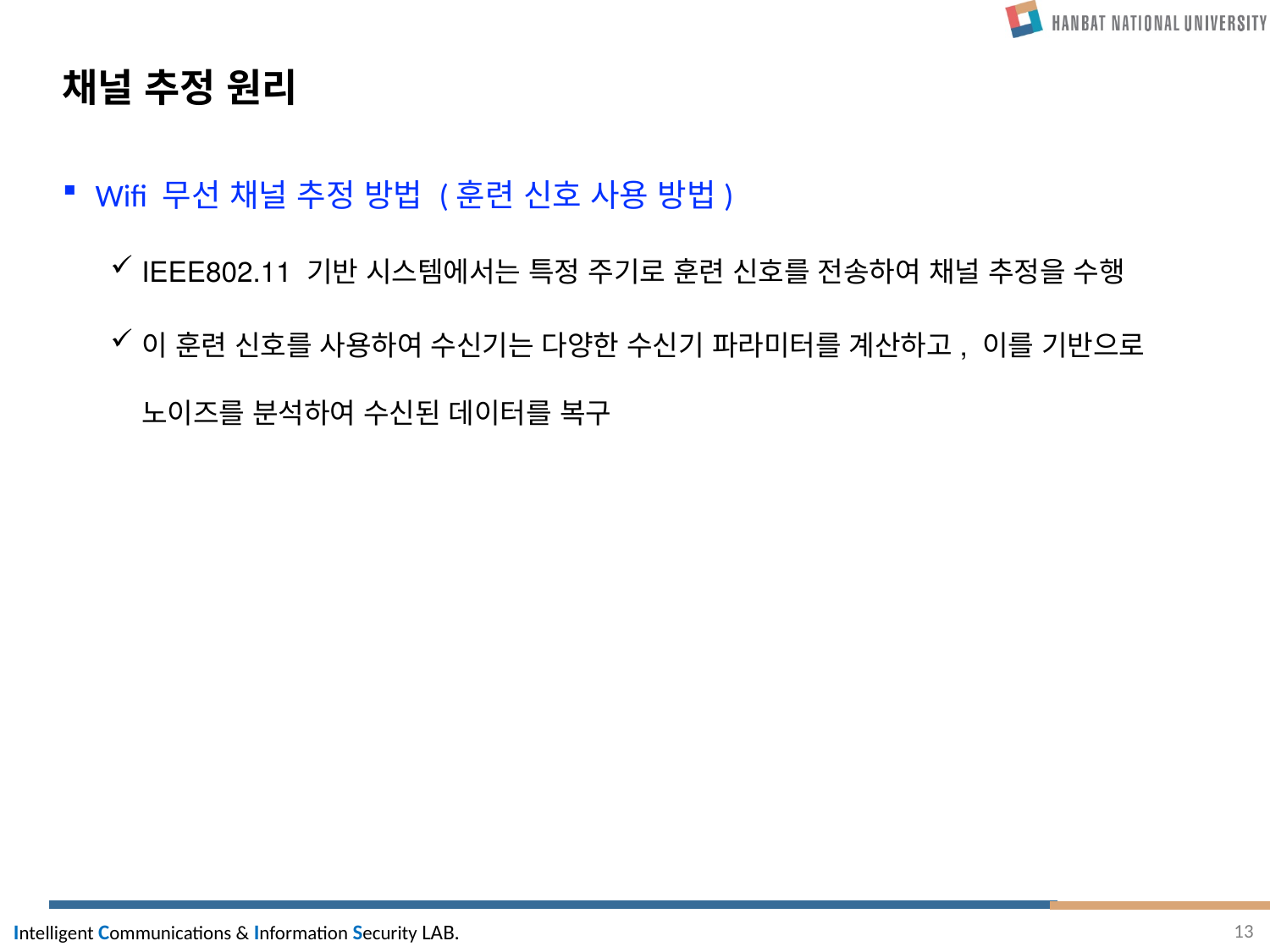

# 채널 추정 원리
Wifi 무선 채널 추정 방법 (훈련 신호 사용 방법)
IEEE802.11 기반 시스템에서는 특정 주기로 훈련 신호를 전송하여 채널 추정을 수행
이 훈련 신호를 사용하여 수신기는 다양한 수신기 파라미터를 계산하고, 이를 기반으로 노이즈를 분석하여 수신된 데이터를 복구

13